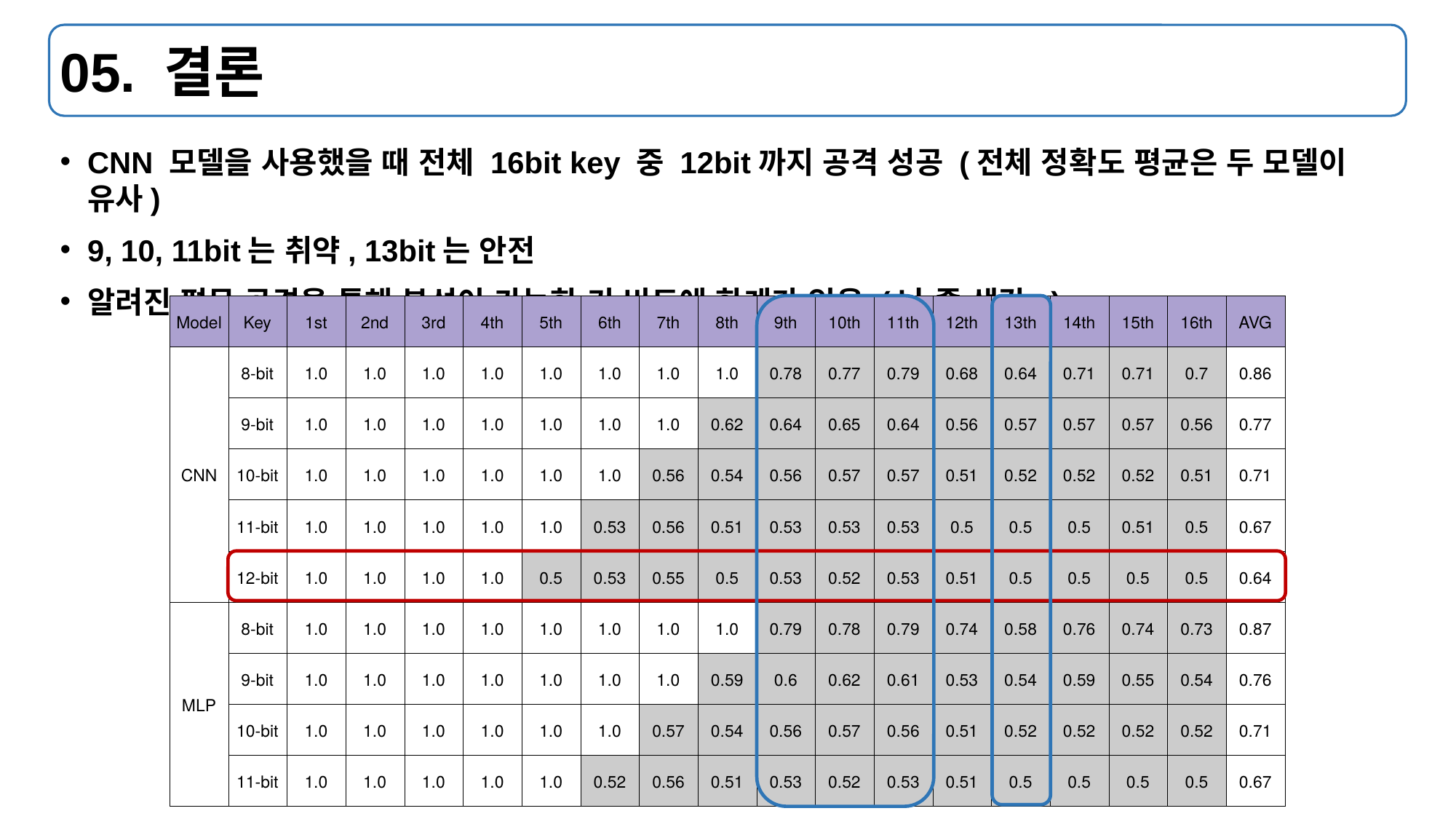

# 05. 결론
CNN 모델을 사용했을 때 전체 16bit key 중 12bit까지 공격 성공 (전체 정확도 평균은 두 모델이 유사)
9, 10, 11bit는 취약, 13bit는 안전
알려진 평문 공격을 통해 분석이 가능한 키 비트에 한계가 있음 (놔 줄 생각..)
| Model | Key | 1st | 2nd | 3rd | 4th | 5th | 6th | 7th | 8th | 9th | 10th | 11th | 12th | 13th | 14th | 15th | 16th | AVG |
| --- | --- | --- | --- | --- | --- | --- | --- | --- | --- | --- | --- | --- | --- | --- | --- | --- | --- | --- |
| CNN | 8-bit | 1.0 | 1.0 | 1.0 | 1.0 | 1.0 | 1.0 | 1.0 | 1.0 | 0.78 | 0.77 | 0.79 | 0.68 | 0.64 | 0.71 | 0.71 | 0.7 | 0.86 |
|  | 9-bit | 1.0 | 1.0 | 1.0 | 1.0 | 1.0 | 1.0 | 1.0 | 0.62 | 0.64 | 0.65 | 0.64 | 0.56 | 0.57 | 0.57 | 0.57 | 0.56 | 0.77 |
|  | 10-bit | 1.0 | 1.0 | 1.0 | 1.0 | 1.0 | 1.0 | 0.56 | 0.54 | 0.56 | 0.57 | 0.57 | 0.51 | 0.52 | 0.52 | 0.52 | 0.51 | 0.71 |
|  | 11-bit | 1.0 | 1.0 | 1.0 | 1.0 | 1.0 | 0.53 | 0.56 | 0.51 | 0.53 | 0.53 | 0.53 | 0.5 | 0.5 | 0.5 | 0.51 | 0.5 | 0.67 |
|  | 12-bit | 1.0 | 1.0 | 1.0 | 1.0 | 0.5 | 0.53 | 0.55 | 0.5 | 0.53 | 0.52 | 0.53 | 0.51 | 0.5 | 0.5 | 0.5 | 0.5 | 0.64 |
| MLP | 8-bit | 1.0 | 1.0 | 1.0 | 1.0 | 1.0 | 1.0 | 1.0 | 1.0 | 0.79 | 0.78 | 0.79 | 0.74 | 0.58 | 0.76 | 0.74 | 0.73 | 0.87 |
|  | 9-bit | 1.0 | 1.0 | 1.0 | 1.0 | 1.0 | 1.0 | 1.0 | 0.59 | 0.6 | 0.62 | 0.61 | 0.53 | 0.54 | 0.59 | 0.55 | 0.54 | 0.76 |
|  | 10-bit | 1.0 | 1.0 | 1.0 | 1.0 | 1.0 | 1.0 | 0.57 | 0.54 | 0.56 | 0.57 | 0.56 | 0.51 | 0.52 | 0.52 | 0.52 | 0.52 | 0.71 |
|  | 11-bit | 1.0 | 1.0 | 1.0 | 1.0 | 1.0 | 0.52 | 0.56 | 0.51 | 0.53 | 0.52 | 0.53 | 0.51 | 0.5 | 0.5 | 0.5 | 0.5 | 0.67 |